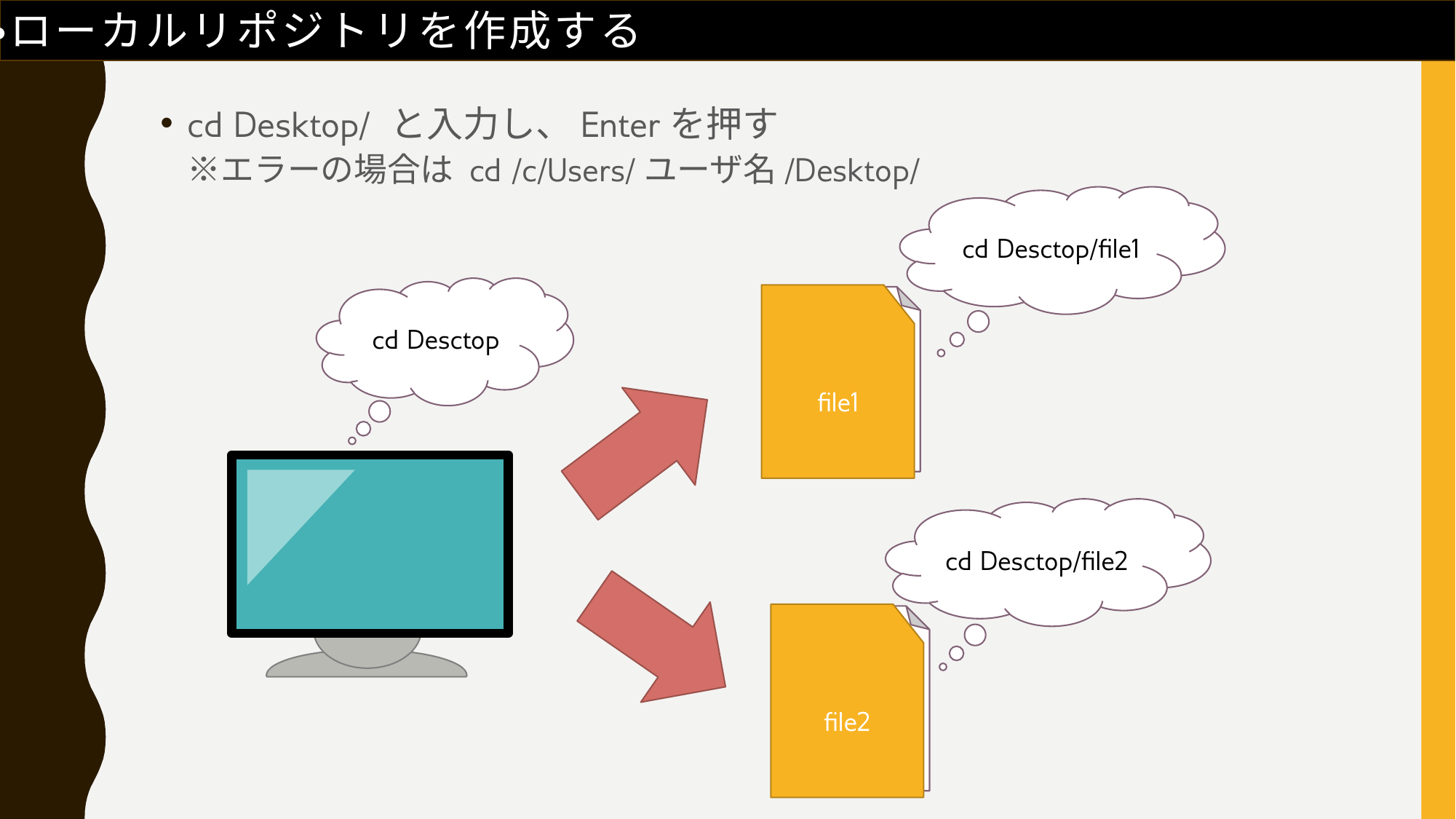

・ローカルリポジトリを作成する
cd Desktop/ と入力し、Enterを押す
※エラーの場合は cd /c/Users/ユーザ名/Desktop/
cd Desctop/file1
cd Desctop
file1

cd Desctop/file2

file2